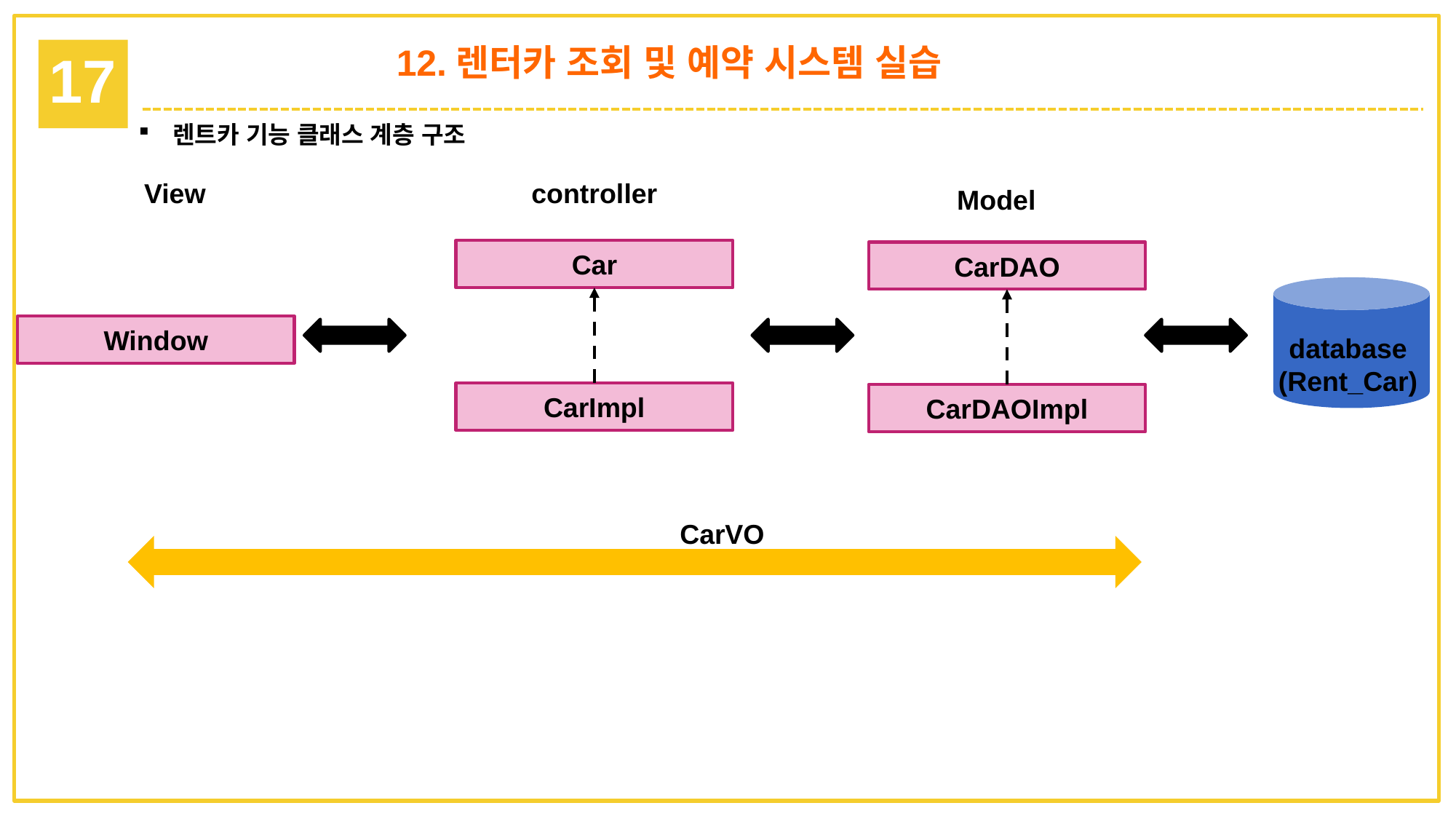

12.렌터카 조회 및 예약 시스템 실습
17

렌트카 기능 클래스 계층 구조
View
controller
Model
Car
CarDAO

Window

database
(Rent_Car)
CarImpl
CarDAOImpl
CarVO